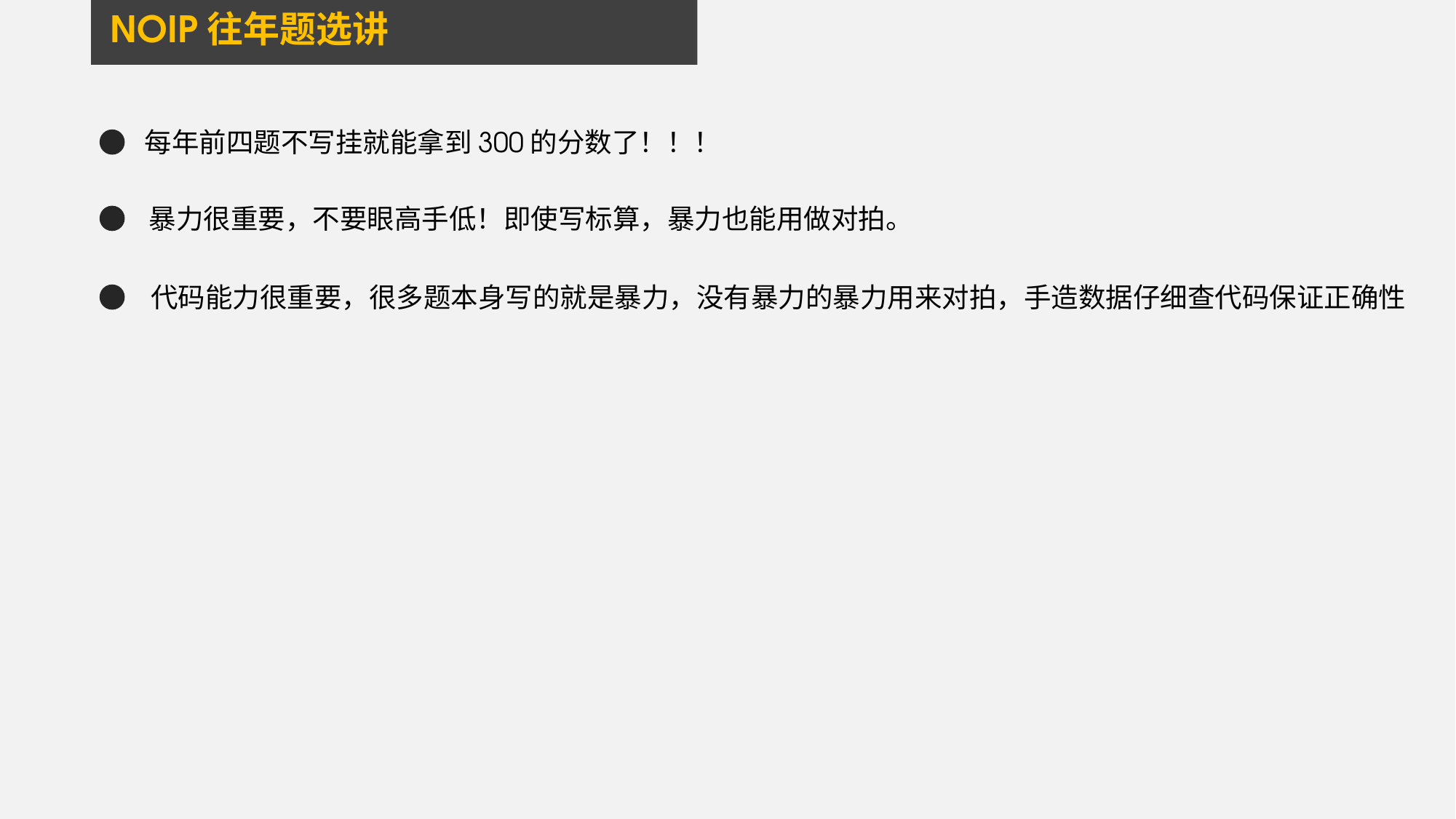

NOIP往年题选讲
每年前四题不写挂就能拿到300的分数了！！！

暴力很重要，不要眼高手低！即使写标算，暴力也能用做对拍。

代码能力很重要，很多题本身写的就是暴力，没有暴力的暴力用来对拍，手造数据仔细查代码保证正确性